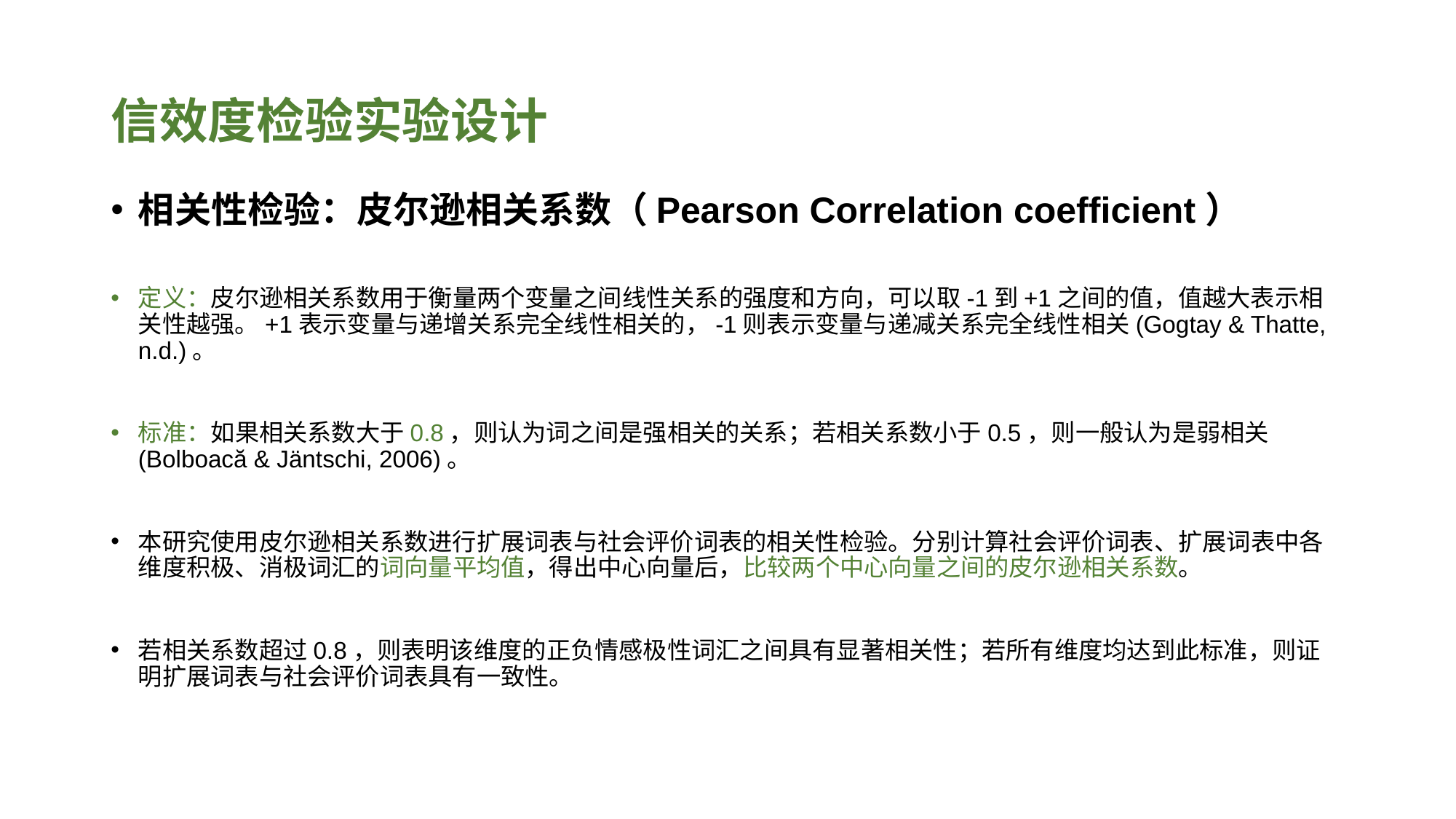

# 信效度检验实验设计
相关性检验：皮尔逊相关系数（Pearson Correlation coefficient）

定义：皮尔逊相关系数用于衡量两个变量之间线性关系的强度和方向，可以取-1到+1之间的值，值越大表示相关性越强。+1表示变量与递增关系完全线性相关的，-1则表示变量与递减关系完全线性相关(Gogtay & Thatte, n.d.)。

标准：如果相关系数大于0.8，则认为词之间是强相关的关系；若相关系数小于0.5，则一般认为是弱相关(Bolboacă & Jäntschi, 2006)。

本研究使用皮尔逊相关系数进行扩展词表与社会评价词表的相关性检验。分别计算社会评价词表、扩展词表中各维度积极、消极词汇的词向量平均值，得出中心向量后，比较两个中心向量之间的皮尔逊相关系数。

若相关系数超过0.8，则表明该维度的正负情感极性词汇之间具有显著相关性；若所有维度均达到此标准，则证明扩展词表与社会评价词表具有一致性。